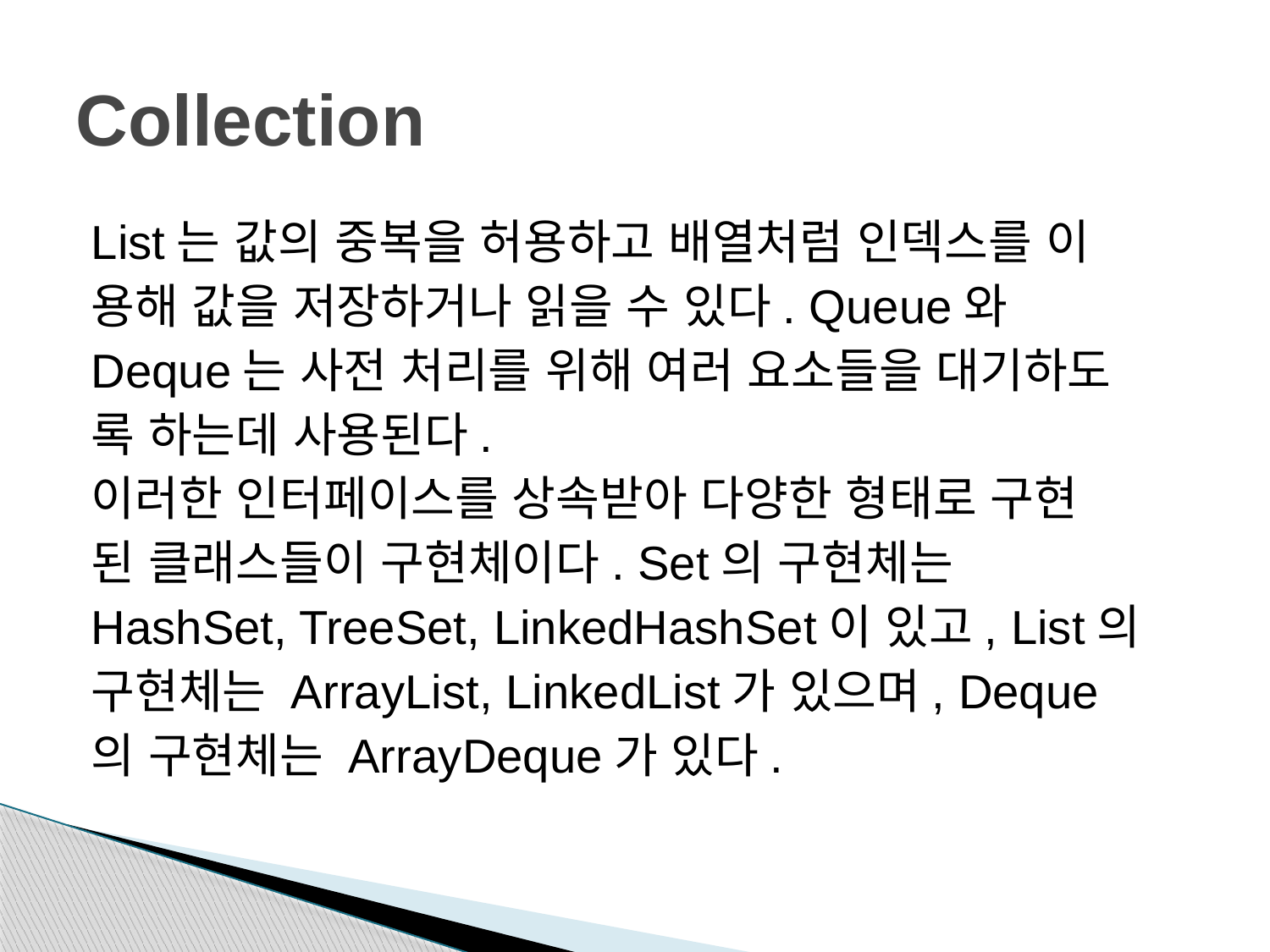

# Collection
List는 값의 중복을 허용하고 배열처럼 인덱스를 이
용해 값을 저장하거나 읽을 수 있다. Queue와
Deque는 사전 처리를 위해 여러 요소들을 대기하도
록 하는데 사용된다.
이러한 인터페이스를 상속받아 다양한 형태로 구현
된 클래스들이 구현체이다. Set의 구현체는
HashSet, TreeSet, LinkedHashSet이 있고, List의
구현체는 ArrayList, LinkedList가 있으며, Deque
의 구현체는 ArrayDeque가 있다.